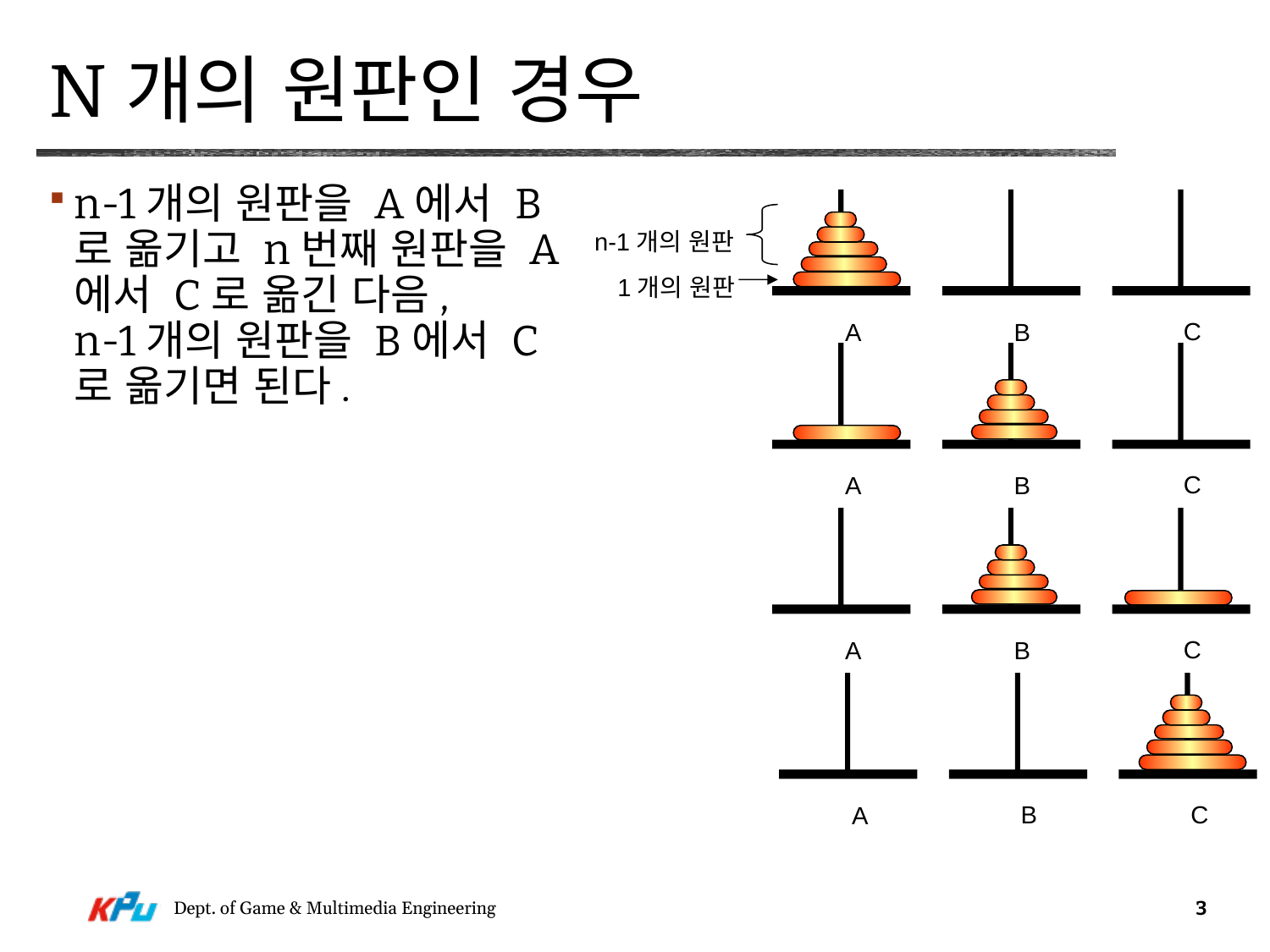

# n개의 원판인 경우
n-1개의 원판을 A에서 B로 옮기고 n번째 원판을 A에서 C로 옮긴 다음,
n-1개의 원판을 B에서 C로 옮기면 된다.

n-1개의 원판

1개의 원판

C
B
A

C
B
A

C
B
A

C
B
A
Dept. of Game & Multimedia Engineering
3